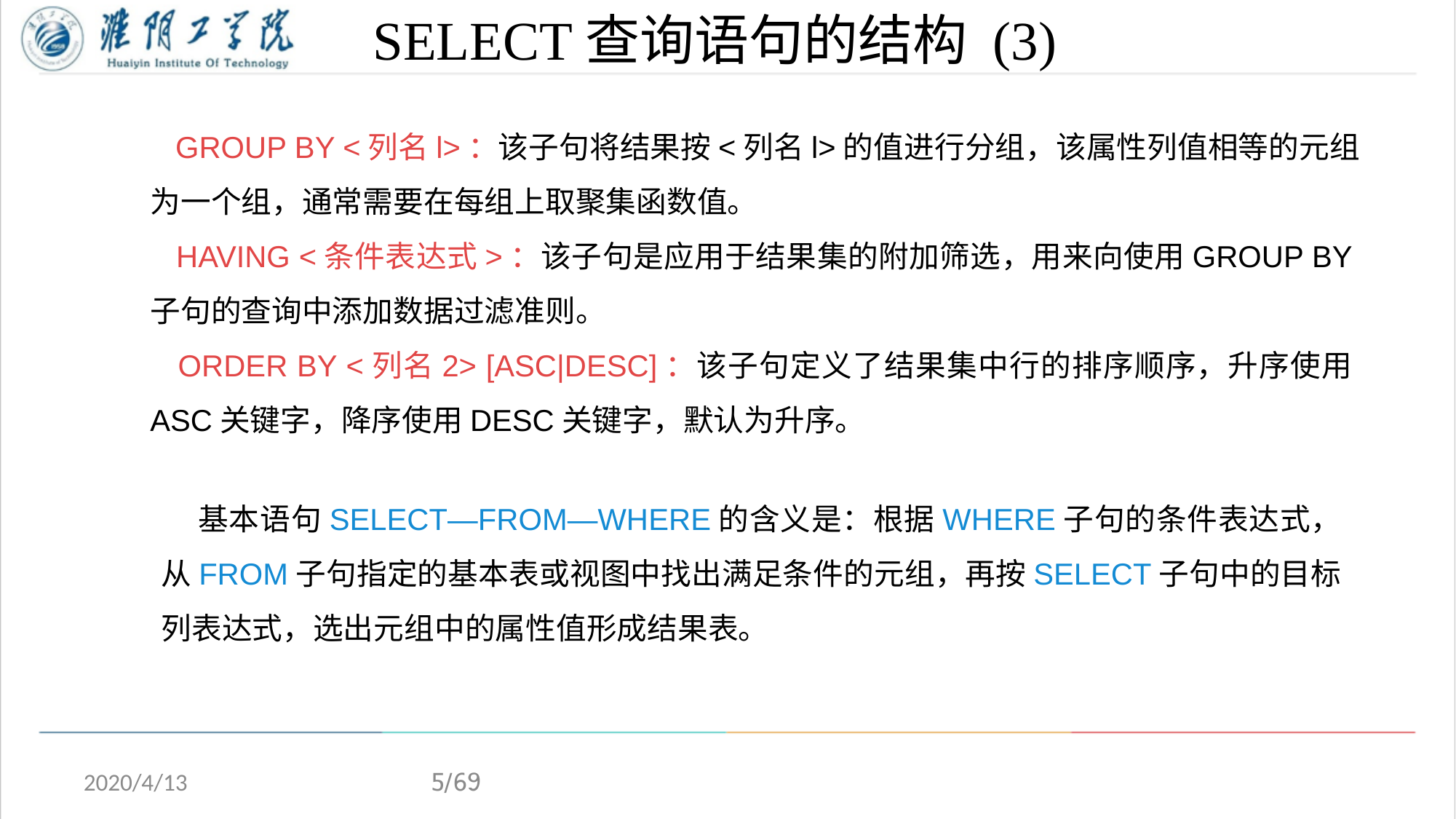

# SELECT查询语句的结构 (3)
   GROUP BY <列名l>：该子句将结果按<列名l>的值进行分组，该属性列值相等的元组为一个组，通常需要在每组上取聚集函数值。
   HAVING <条件表达式>：该子句是应用于结果集的附加筛选，用来向使用GROUP BY子句的查询中添加数据过滤准则。
   ORDER BY <列名2> [ASC|DESC]：该子句定义了结果集中行的排序顺序，升序使用ASC关键字，降序使用DESC关键字，默认为升序。

    基本语句SELECT—FROM—WHERE的含义是：根据WHERE子句的条件表达式，从FROM子句指定的基本表或视图中找出满足条件的元组，再按SELECT子句中的目标列表达式，选出元组中的属性值形成结果表。
5/69
2020/4/13